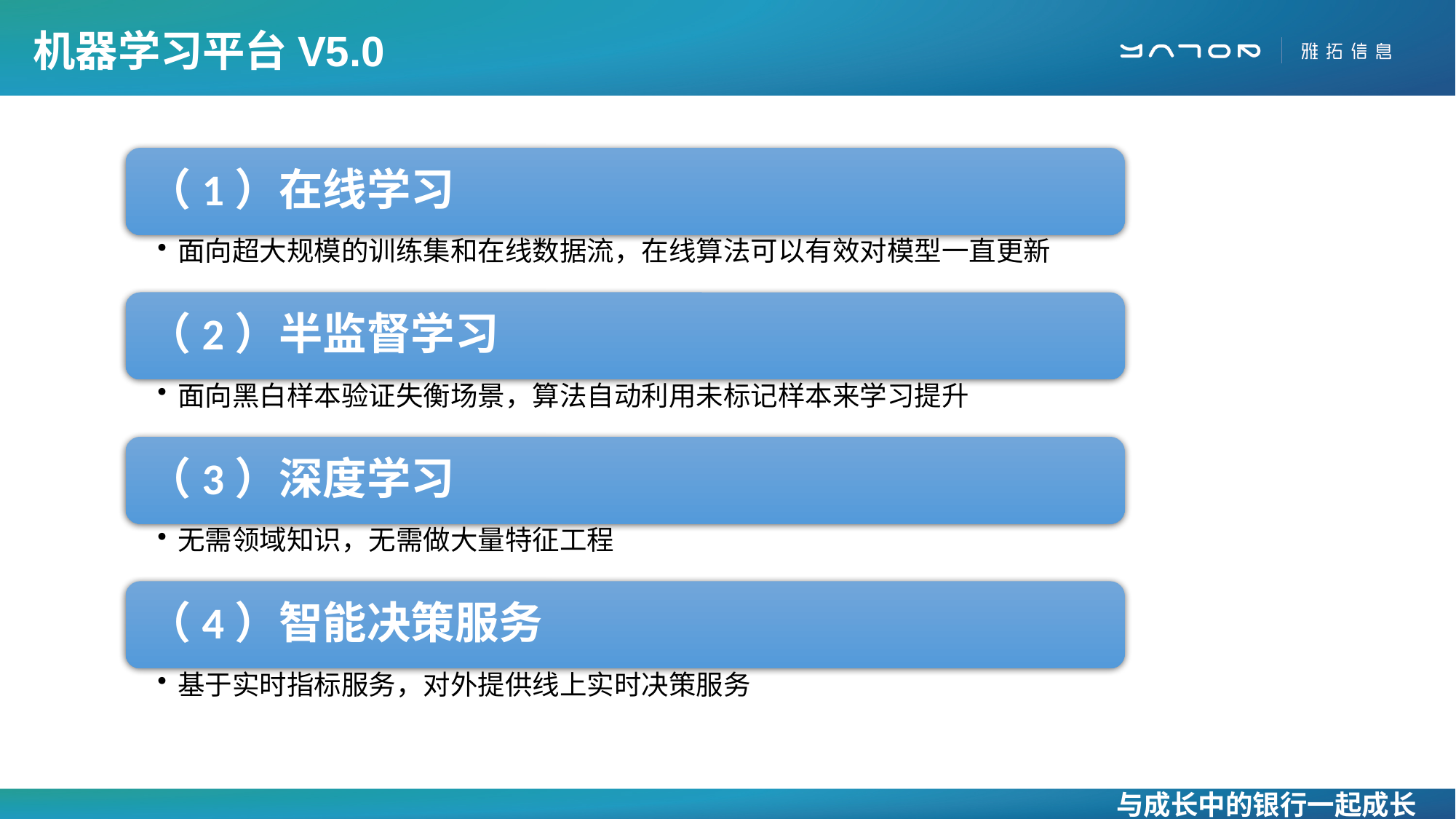

# 机器学习平台V5.0
（1）在线学习
面向超大规模的训练集和在线数据流，在线算法可以有效对模型一直更新
（2）半监督学习
面向黑白样本验证失衡场景，算法自动利用未标记样本来学习提升
（3）深度学习
无需领域知识，无需做大量特征工程
（4）智能决策服务
基于实时指标服务，对外提供线上实时决策服务